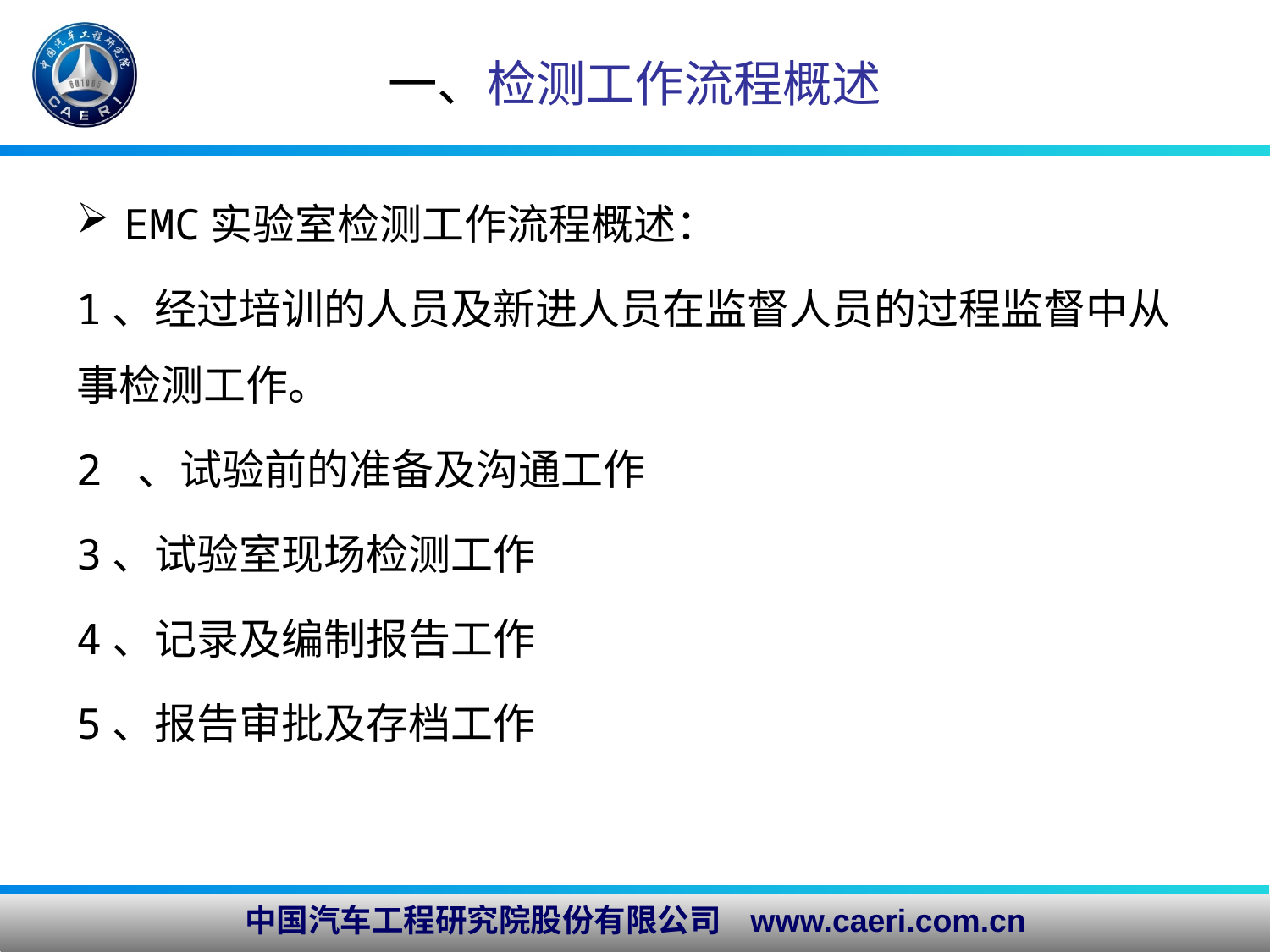

一、检测工作流程概述
EMC实验室检测工作流程概述：
1、经过培训的人员及新进人员在监督人员的过程监督中从事检测工作。
2 、试验前的准备及沟通工作
3、试验室现场检测工作
4、记录及编制报告工作
5、报告审批及存档工作